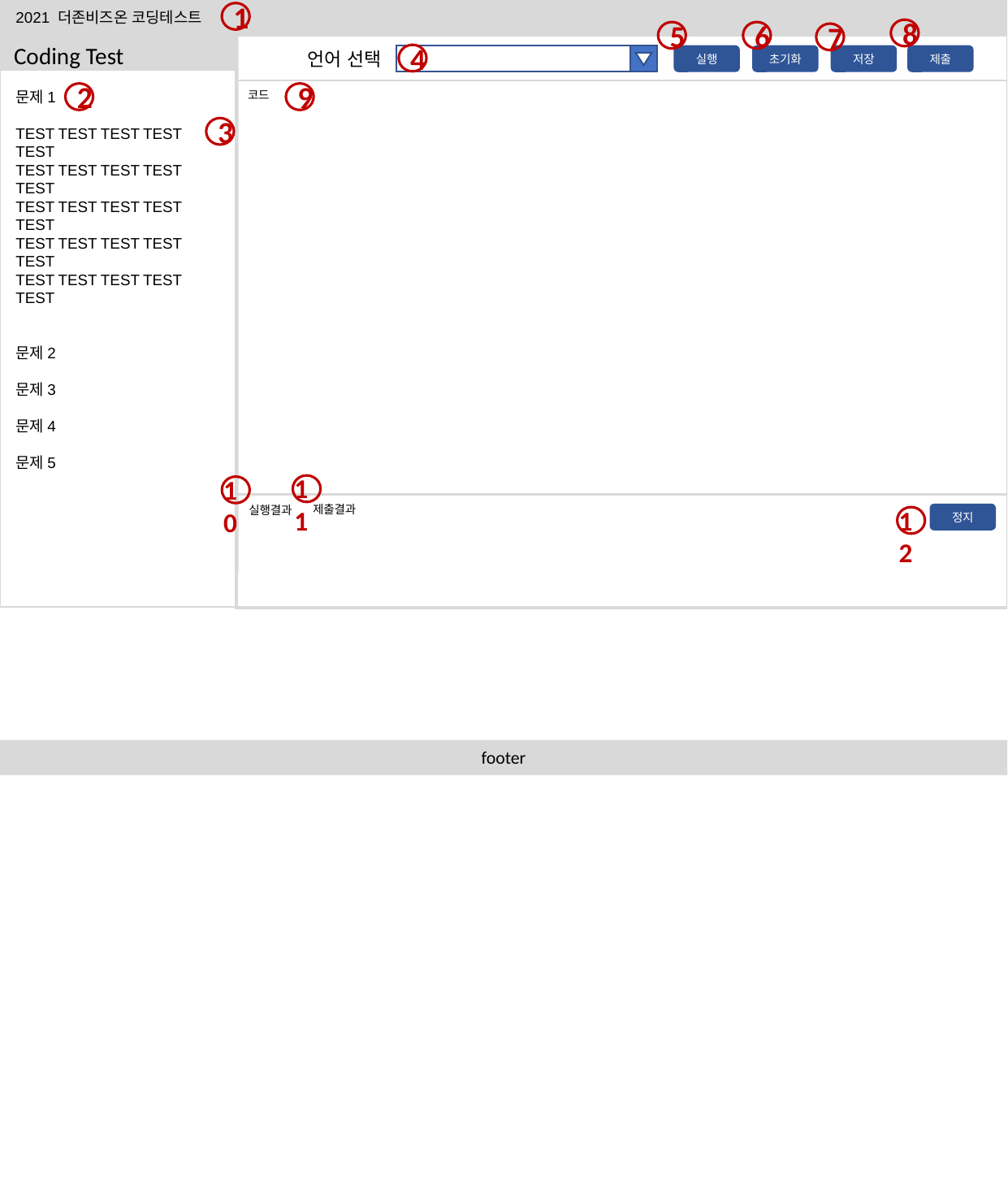

2021 더존비즈온 코딩테스트
1
8
5
6
7

Coding Test

언어 선택
4

실행
초기화
저장
제출

문제1

TEST TEST TEST TEST TEST
TEST TEST TEST TEST TEST
TEST TEST TEST TEST TEST
TEST TEST TEST TEST TEST
TEST TEST TEST TEST TEST

문제2
문제3
문제4
문제5
코드
2
9
3
11

10

제출결과
실행결과
12

정지

footer